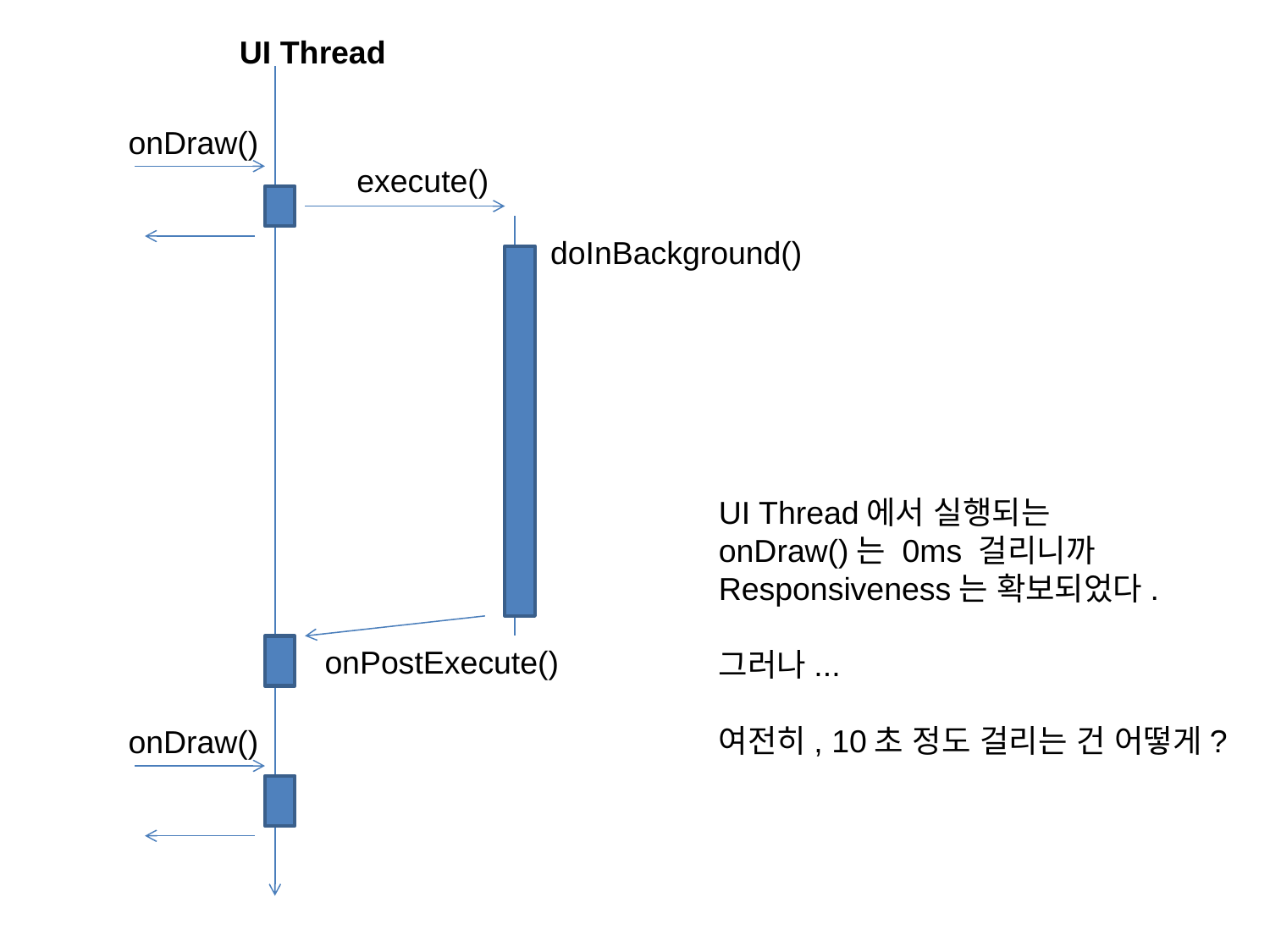

UI Thread
onDraw()
execute()

doInBackground()

UI Thread에서 실행되는
onDraw()는 0ms 걸리니까
Responsiveness는 확보되었다.

그러나...

여전히, 10초 정도 걸리는 건 어떻게?

onPostExecute()
onDraw()